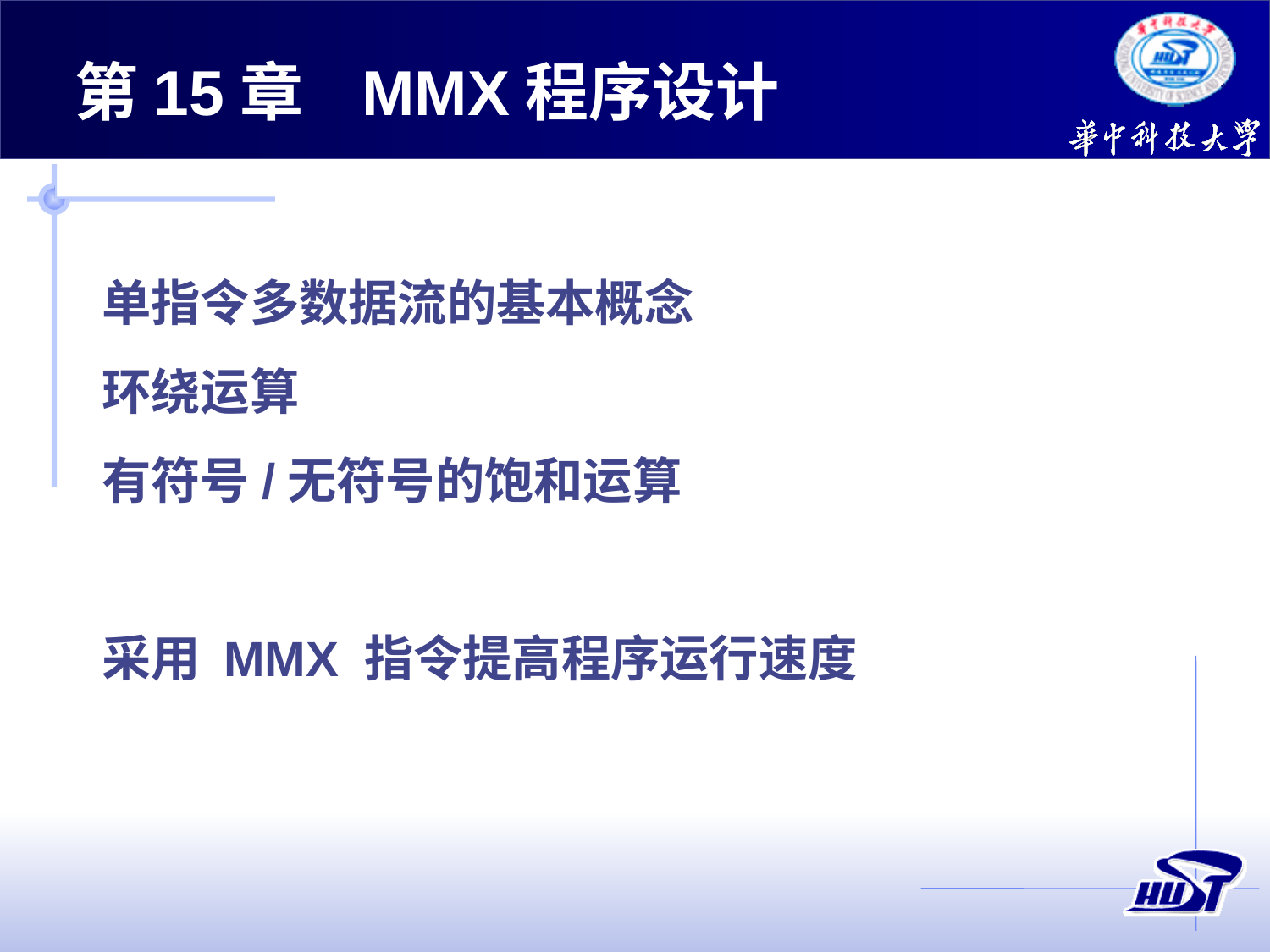

第15章   MMX程序设计
单指令多数据流的基本概念
环绕运算
有符号/无符号的饱和运算

采用 MMX 指令提高程序运行速度